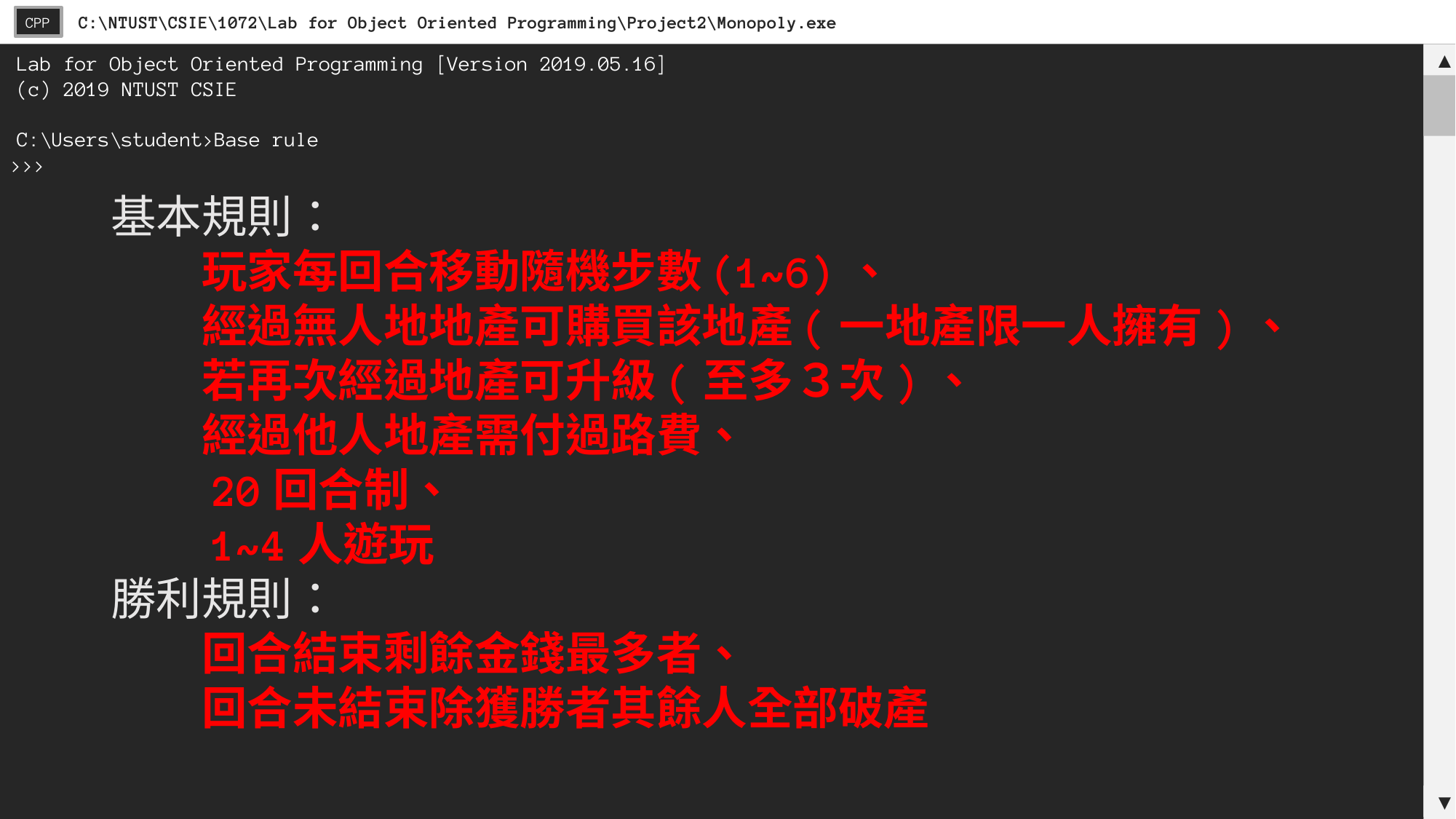

C:\NTUST\CSIE\1072\Lab for Object Oriented Programming\Project2\Monopoly.exe
CPP
Lab for Object Oriented Programming [Version 2019.05.16]
(c) 2019 NTUST CSIE

C:\Users\student>

▲

Base rule

>>>
基本規則：
　　玩家每回合移動隨機步數(1~6)、
　　經過無人地地產可購買該地產(一地產限一人擁有)、
　　若再次經過地產可升級(至多３次)、
　　經過他人地產需付過路費、
　　20回合制、
　　1~4人遊玩
勝利規則：
　　回合結束剩餘金錢最多者、
　　回合未結束除獲勝者其餘人全部破產
▼